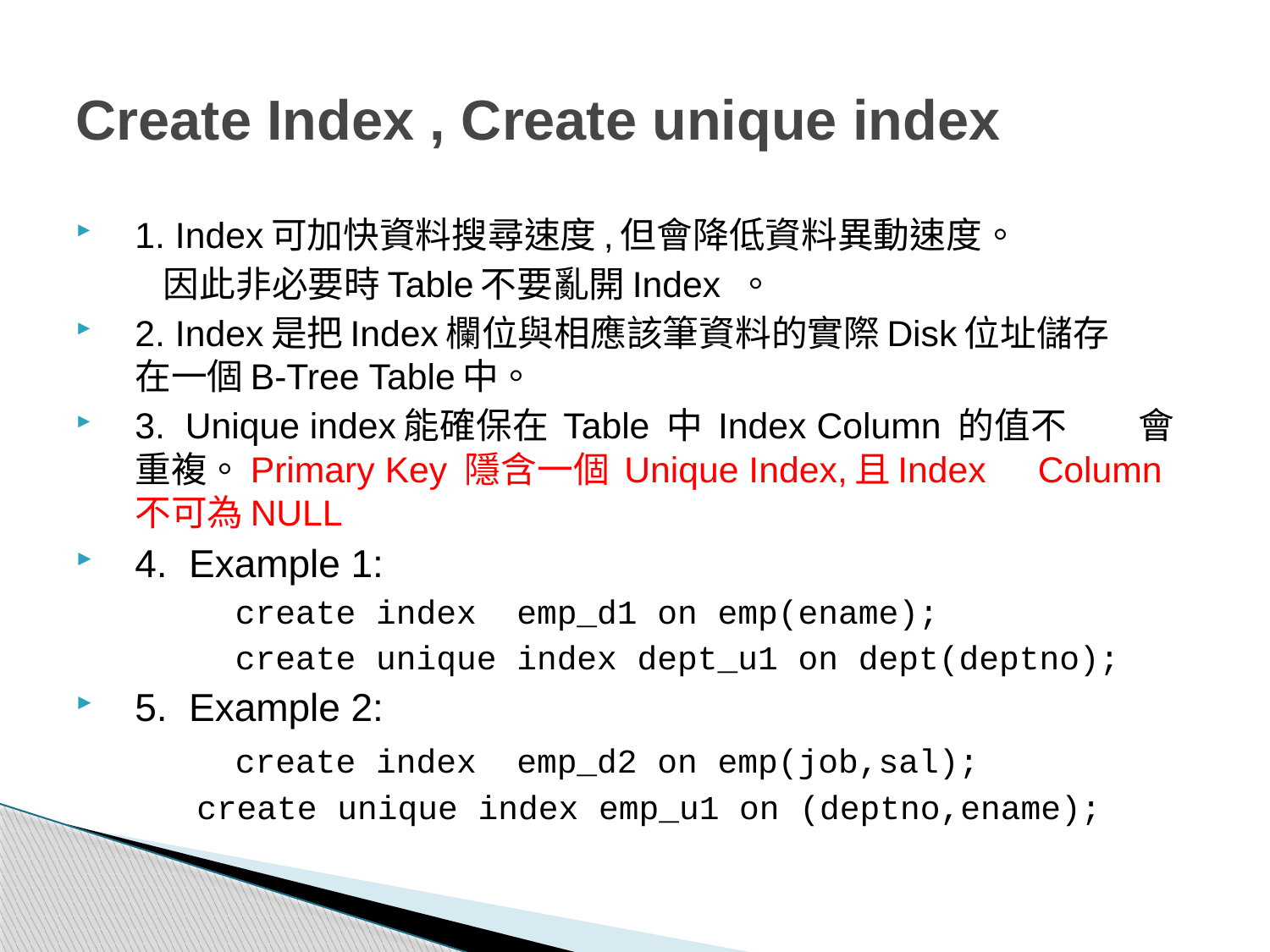

# Create Index , Create unique index
1. Index可加快資料搜尋速度,但會降低資料異動速度。
          因此非必要時Table不要亂開Index 。
2. Index是把Index欄位與相應該筆資料的實際Disk位址儲存          	在一個B-Tree Table中。
3.  Unique index能確保在 Table 中 Index Column 的值不	會重複。Primary Key 隱含一個 Unique Index,且Index 	Column不可為NULL
4.  Example 1:
     	create index  emp_d1 on emp(ename);
    	create unique index dept_u1 on dept(deptno);
5.  Example 2:
         	create index  emp_d2 on emp(job,sal);
      create unique index emp_u1 on (deptno,ename);